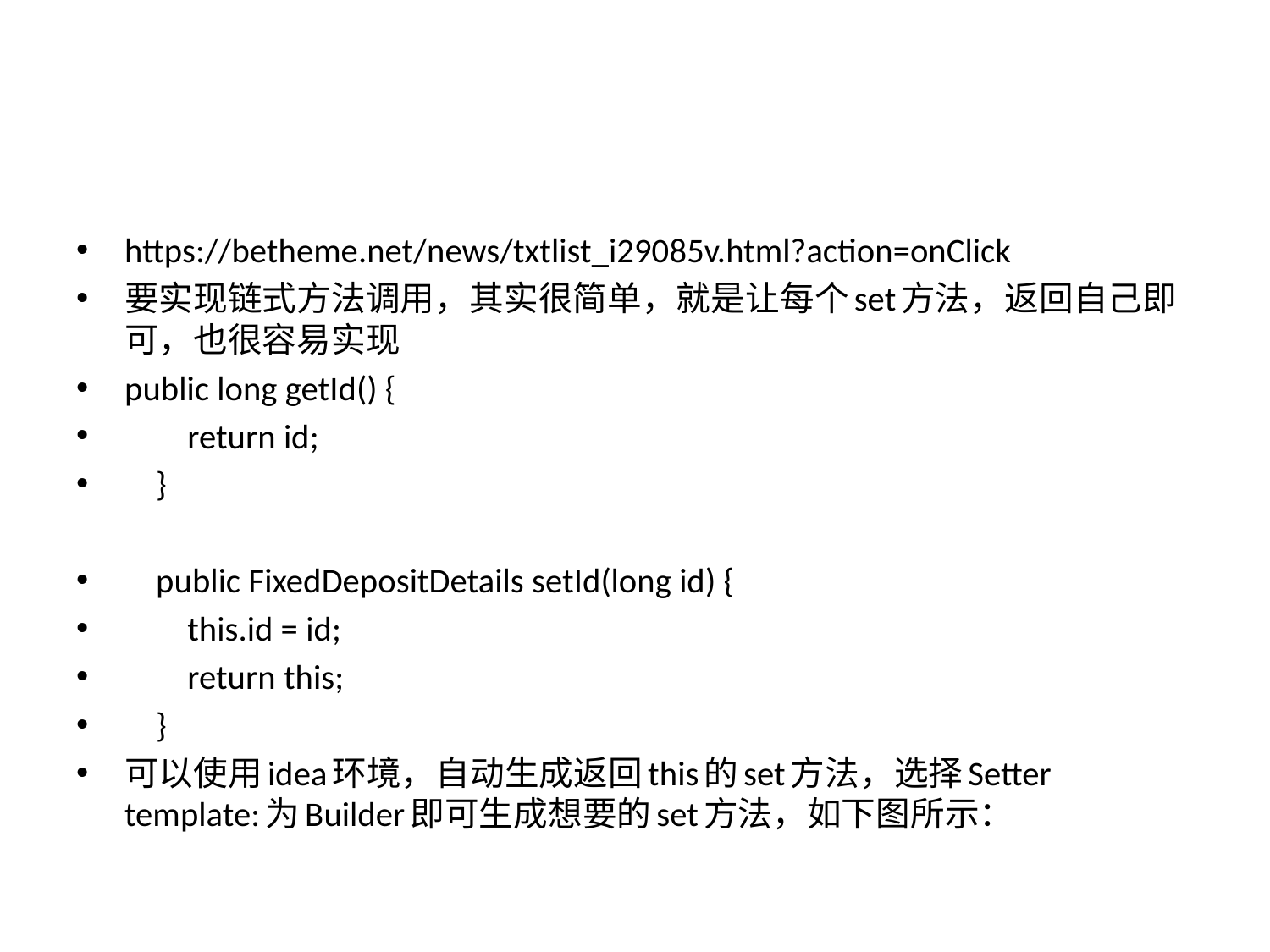

#
https://betheme.net/news/txtlist_i29085v.html?action=onClick
要实现链式方法调用，其实很简单，就是让每个set方法，返回自己即可，也很容易实现
public long getId() {
        return id;
    }

    public FixedDepositDetails setId(long id) {
        this.id = id;
        return this;
    }
可以使用idea环境，自动生成返回this的set方法，选择Setter template:为Builder即可生成想要的set方法，如下图所示：